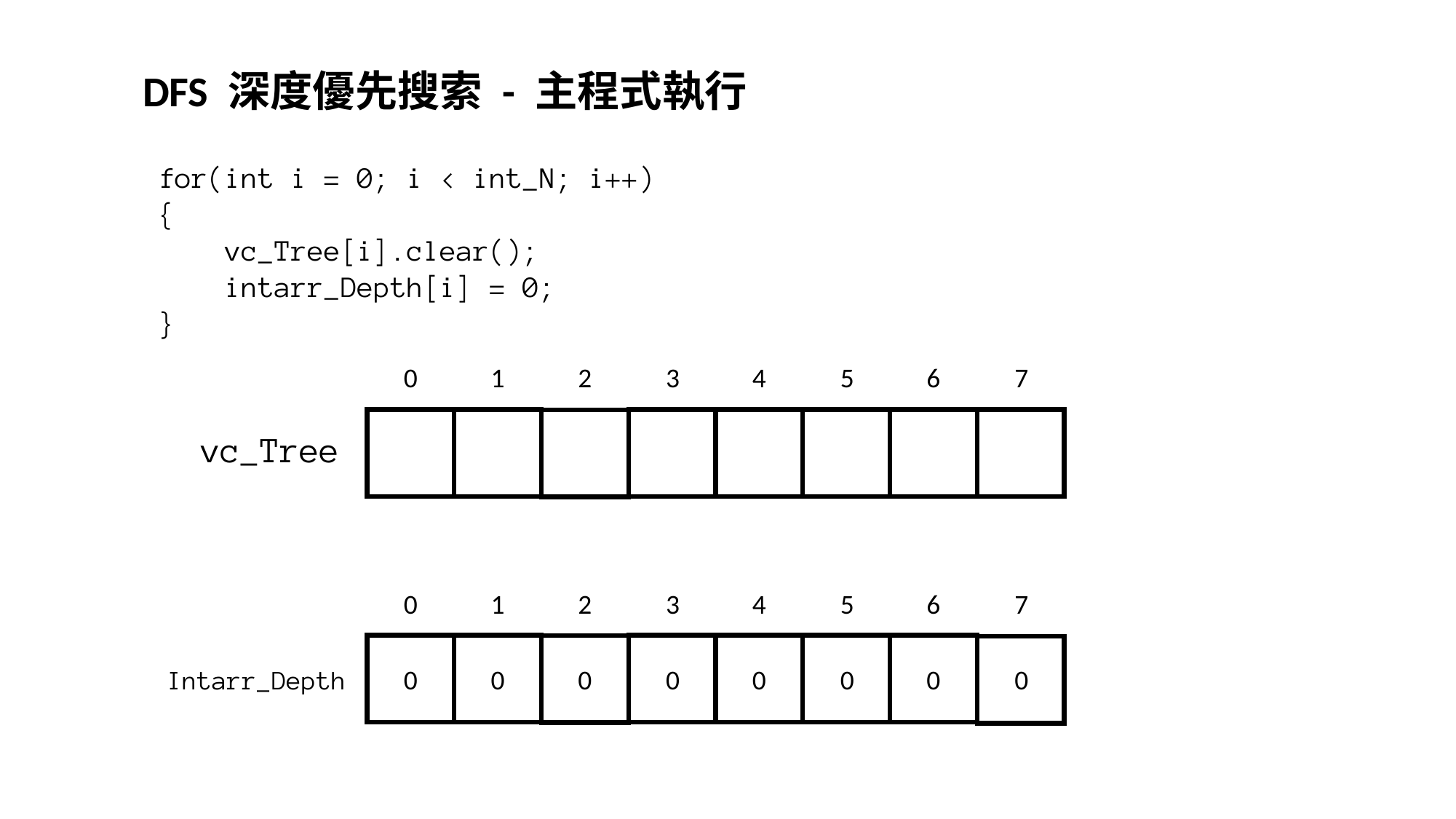

DFS 深度優先搜索 - 主程式執行
for(int i = 0; i < int_N; i++)
{
    vc_Tree[i].clear();
    intarr_Depth[i] = 0;
}
0
1
2
3
4
5
6
7

vc_Tree
0
1
2
3
4
5
6
7

Intarr_Depth
0
0
0
0
0
0
0
0